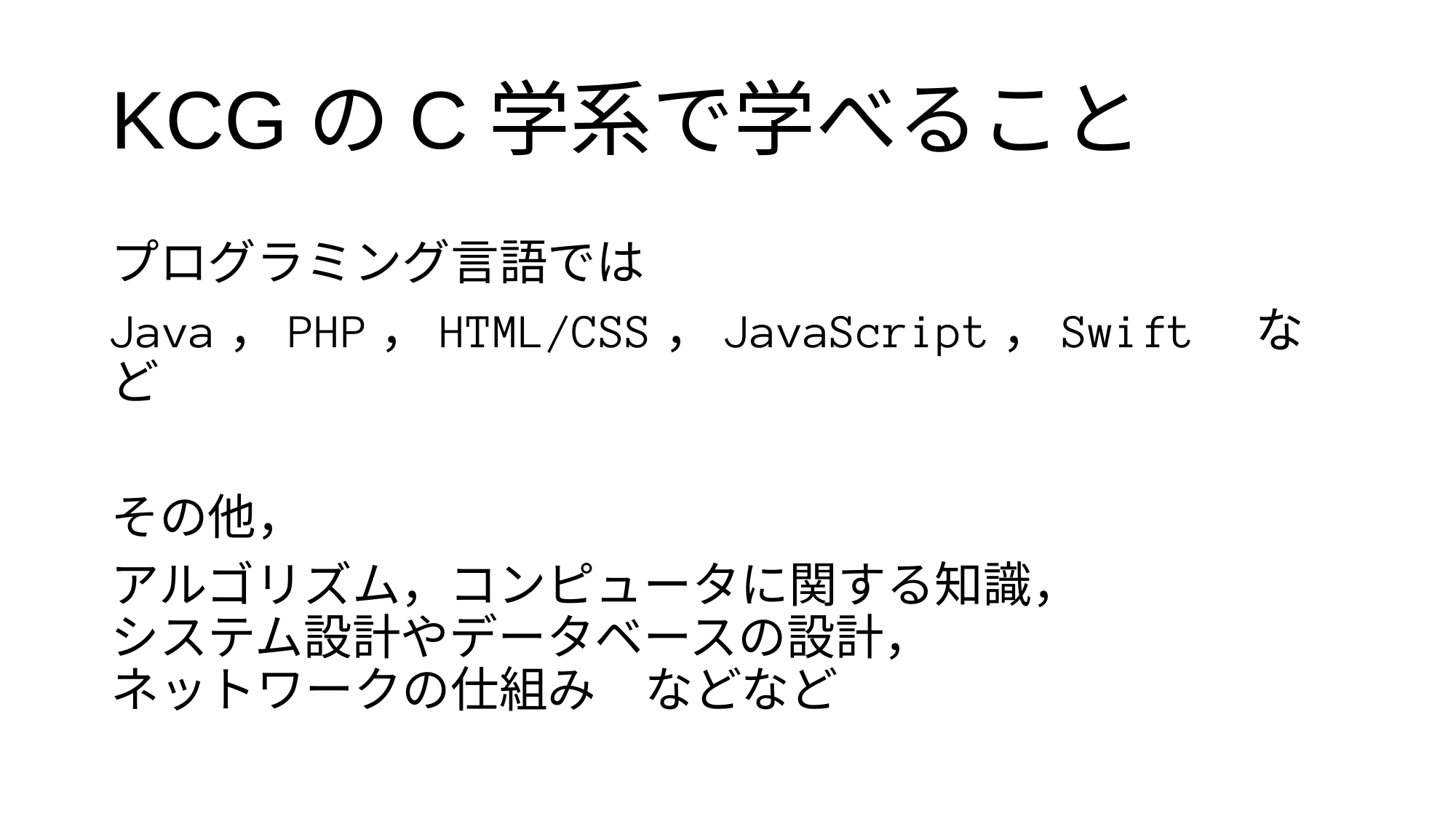

# KCGのC学系で学べること
プログラミング言語では
Java，PHP，HTML/CSS，JavaScript，Swift　など

その他，
アルゴリズム，コンピュータに関する知識，
システム設計やデータベースの設計，
ネットワークの仕組み　などなど